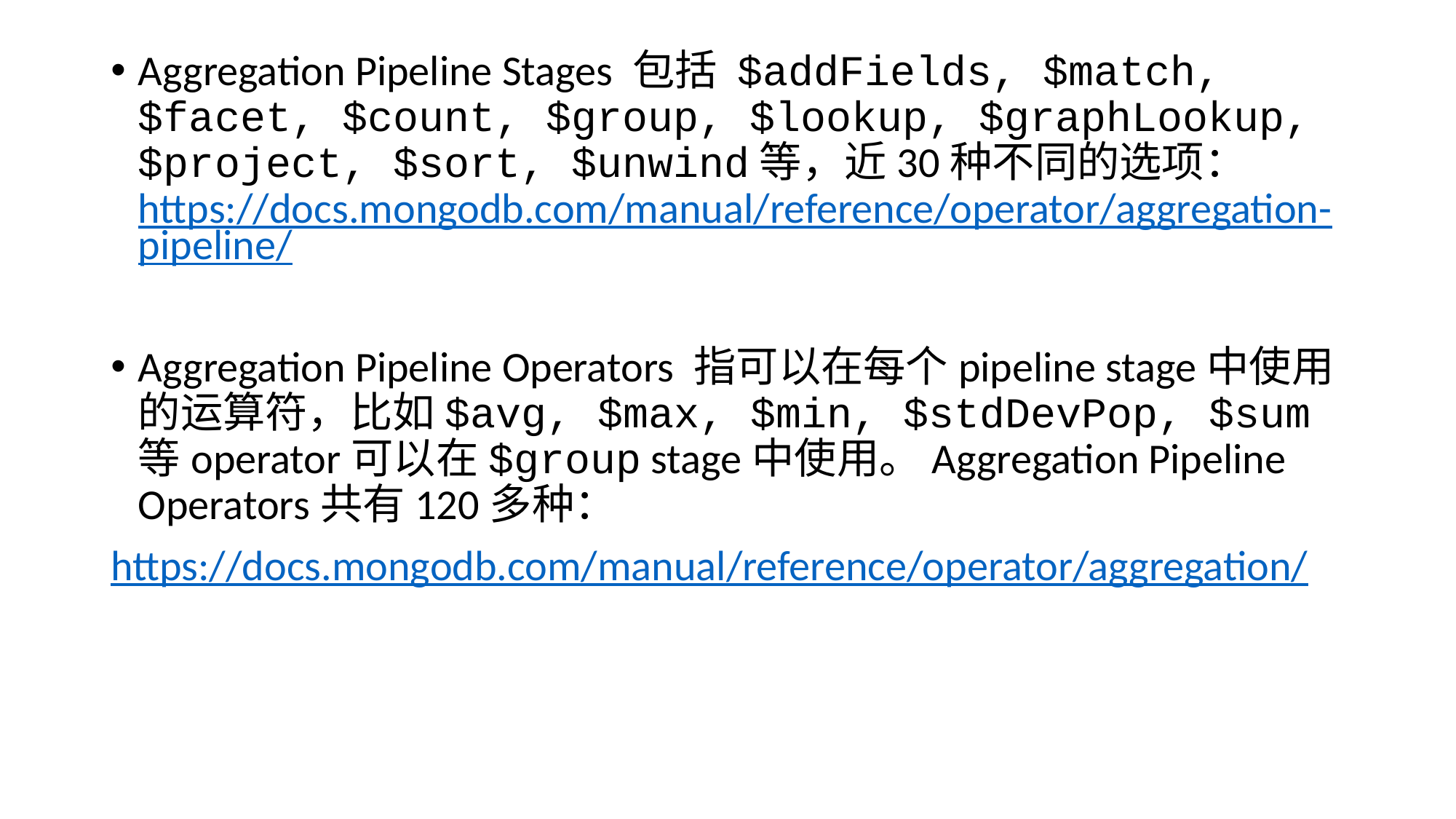

Aggregation Pipeline Stages 包括 $addFields, $match, $facet, $count, $group, $lookup, $graphLookup, $project, $sort, $unwind等，近30种不同的选项： https://docs.mongodb.com/manual/reference/operator/aggregation-pipeline/

Aggregation Pipeline Operators 指可以在每个pipeline stage中使用的运算符，比如$avg, $max, $min, $stdDevPop, $sum等operator可以在$group stage中使用。Aggregation Pipeline Operators共有120多种：
https://docs.mongodb.com/manual/reference/operator/aggregation/